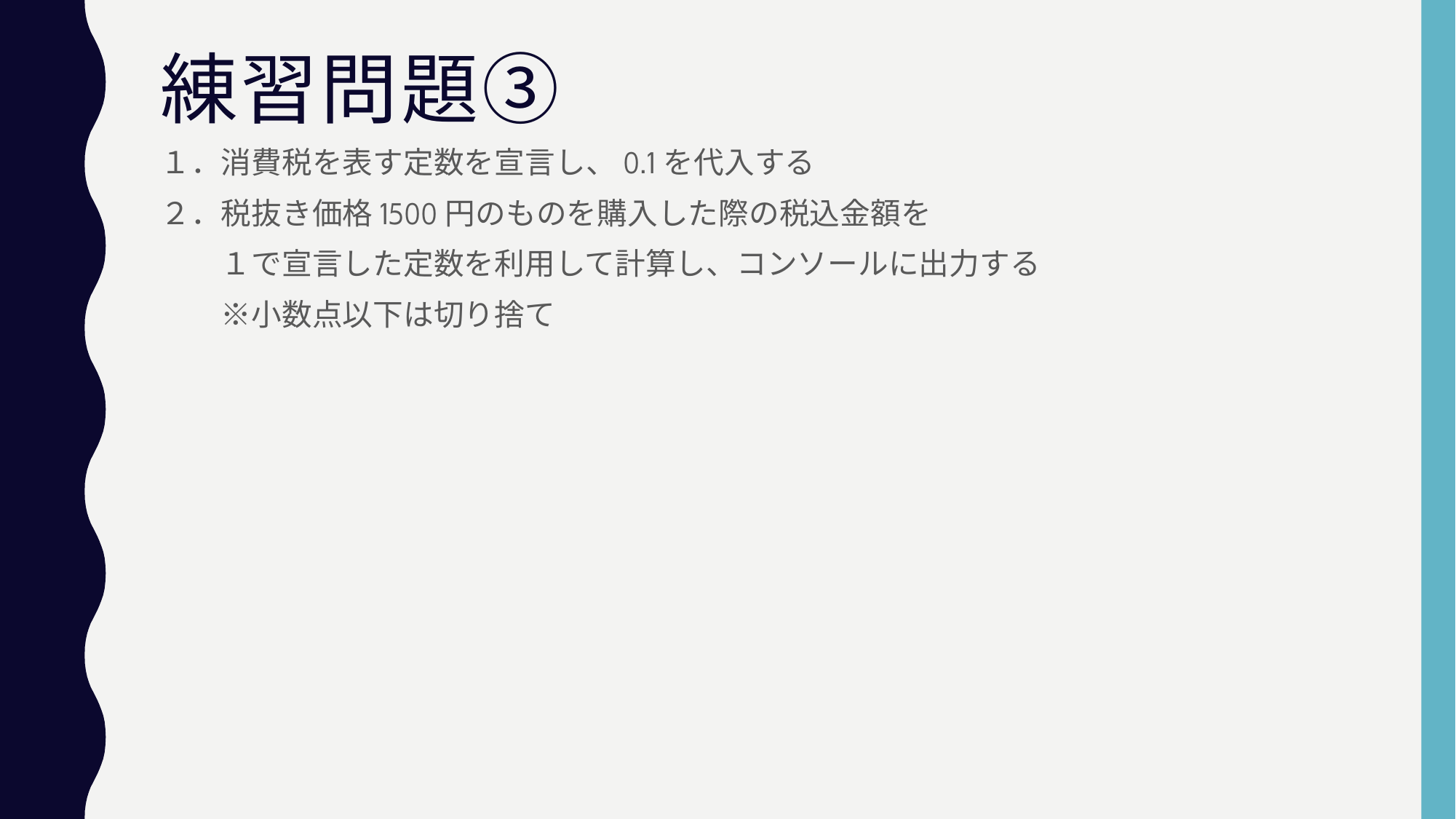

# 練習問題③
１．消費税を表す定数を宣言し、0.1を代入する
２．税抜き価格1500円のものを購入した際の税込金額を
　　１で宣言した定数を利用して計算し、コンソールに出力する
　　※小数点以下は切り捨て